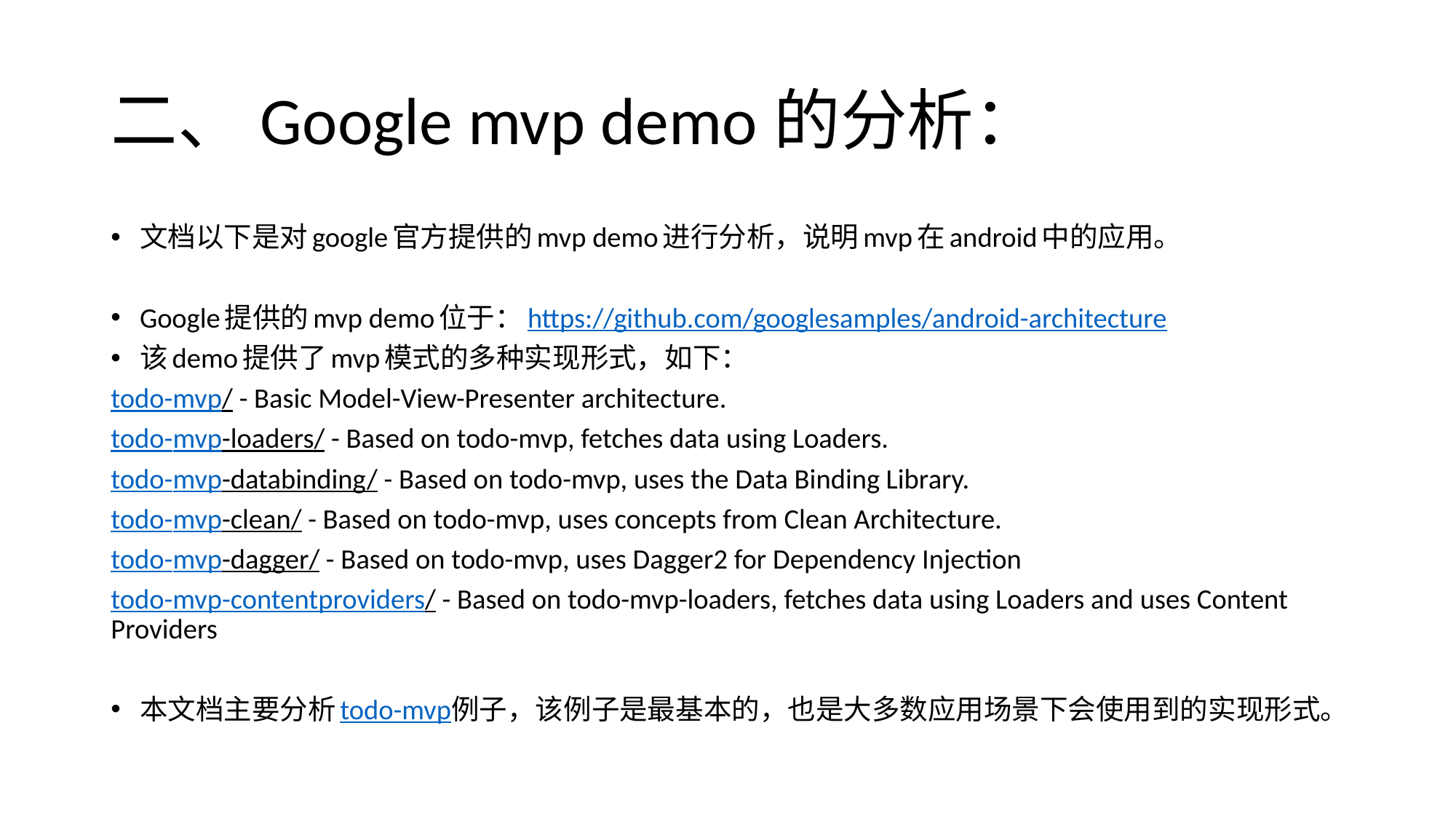

# 二、Google mvp demo的分析：
文档以下是对google官方提供的mvp demo进行分析，说明mvp在android中的应用。

Google提供的mvp demo位于：https://github.com/googlesamples/android-architecture
该demo提供了mvp模式的多种实现形式，如下：
todo-mvp/ - Basic Model-View-Presenter architecture.
todo-mvp-loaders/ - Based on todo-mvp, fetches data using Loaders.
todo-mvp-databinding/ - Based on todo-mvp, uses the Data Binding Library.
todo-mvp-clean/ - Based on todo-mvp, uses concepts from Clean Architecture.
todo-mvp-dagger/ - Based on todo-mvp, uses Dagger2 for Dependency Injection
todo-mvp-contentproviders/ - Based on todo-mvp-loaders, fetches data using Loaders and uses Content Providers

本文档主要分析todo-mvp例子，该例子是最基本的，也是大多数应用场景下会使用到的实现形式。